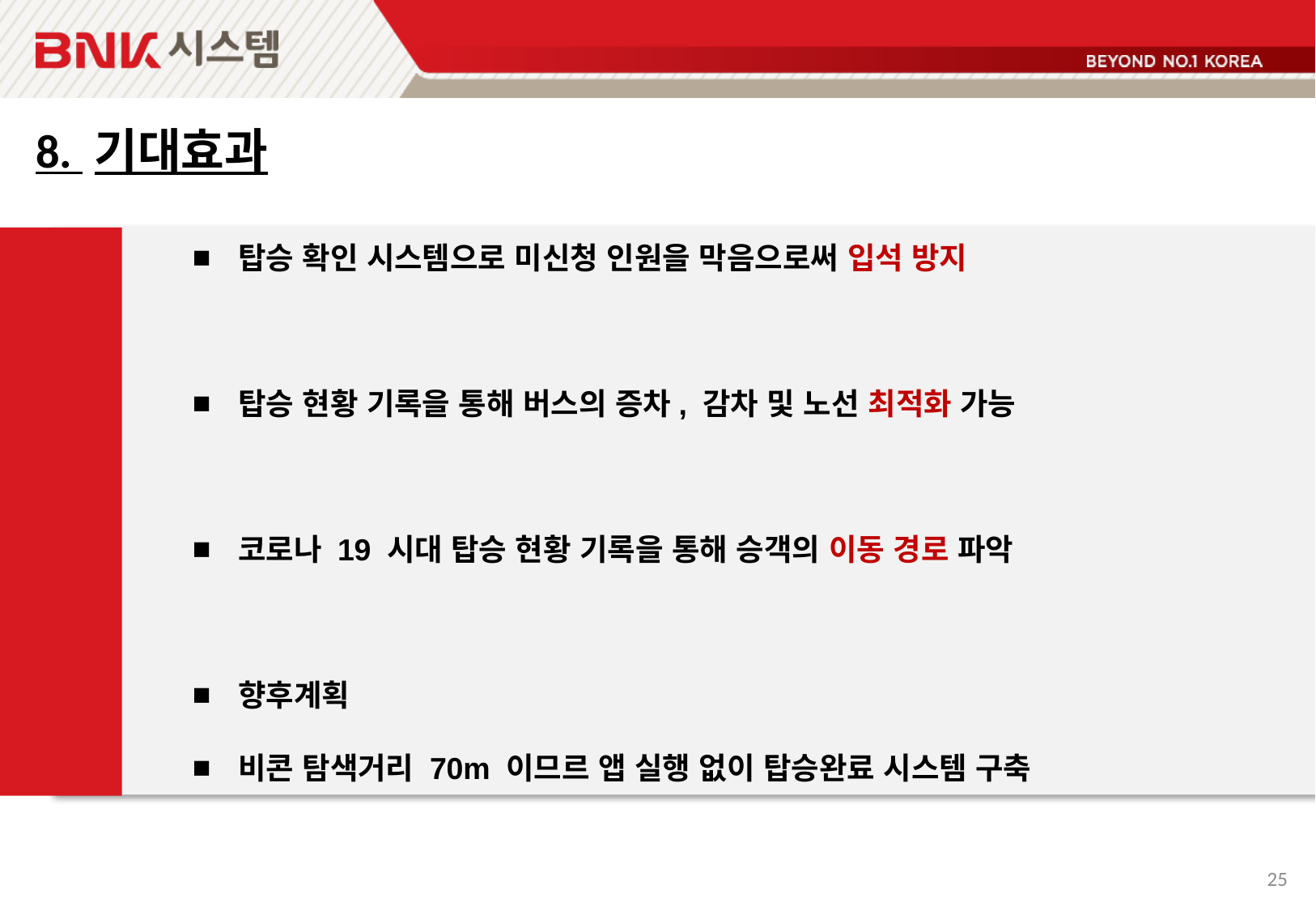

8. 기대효과
탑승 확인 시스템으로 미신청 인원을 막음으로써 입석 방지

탑승 현황 기록을 통해 버스의 증차, 감차 및 노선 최적화 가능

코로나 19 시대 탑승 현황 기록을 통해 승객의 이동 경로 파악

향후계획
비콘 탐색거리 70m 이므르 앱 실행 없이 탑승완료 시스템 구축

25